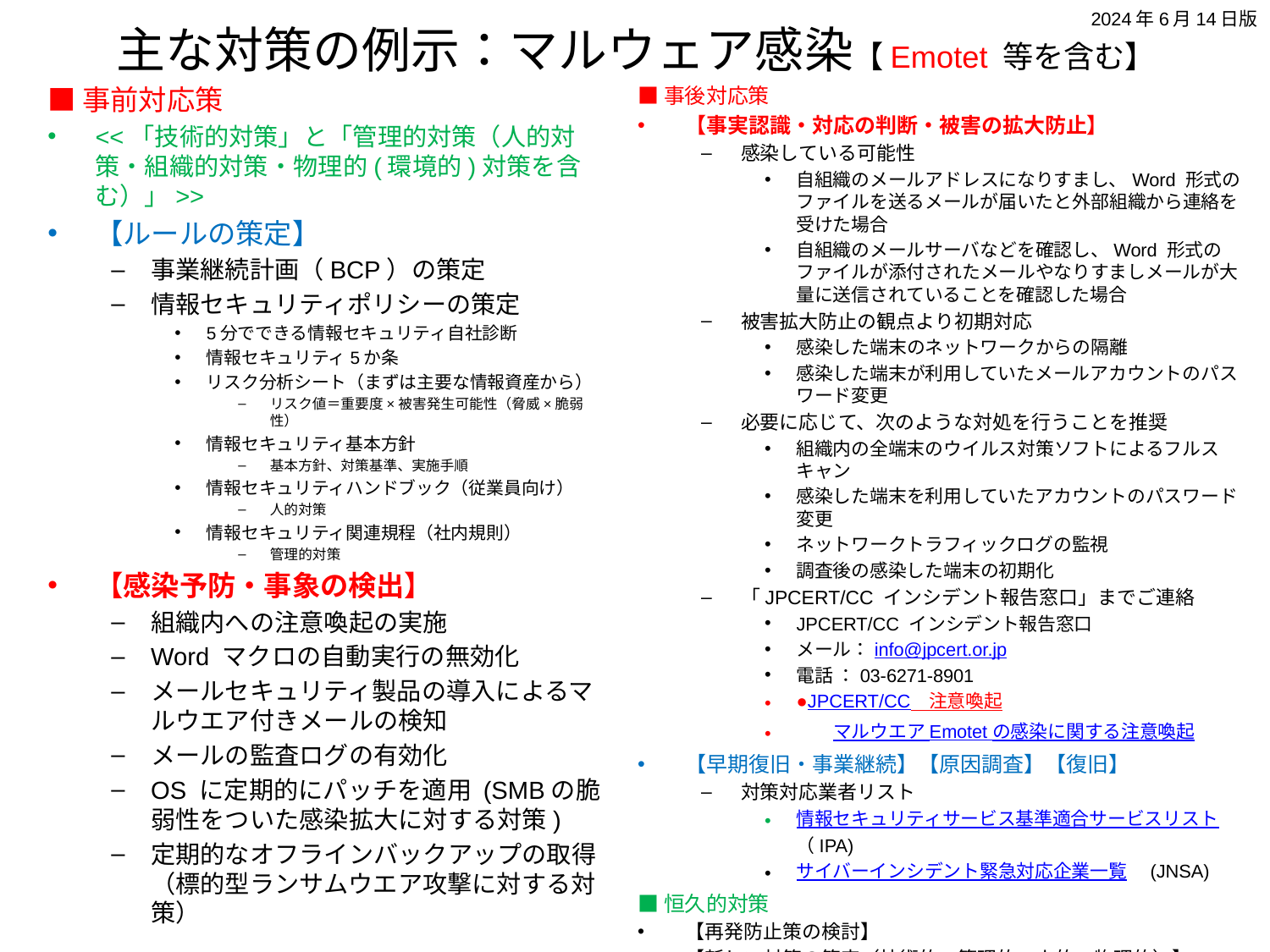

# 主な対策の例示：マルウェア感染【Emotet 等を含む】
2024年6月14日版
■事前対応策
<<「技術的対策」と「管理的対策（人的対策・組織的対策・物理的(環境的)対策を含む）」>>
【ルールの策定】
事業継続計画（BCP）の策定
情報セキュリティポリシーの策定
5分でできる情報セキュリティ自社診断
情報セキュリティ5か条
リスク分析シート（まずは主要な情報資産から）
リスク値＝重要度×被害発生可能性（脅威×脆弱性）
情報セキュリティ基本方針
基本方針、対策基準、実施手順
情報セキュリティハンドブック（従業員向け）
人的対策
情報セキュリティ関連規程（社内規則）
管理的対策
【感染予防・事象の検出】
組織内への注意喚起の実施
Word マクロの自動実行の無効化
メールセキュリティ製品の導入によるマルウエア付きメールの検知
メールの監査ログの有効化
OS に定期的にパッチを適用 (SMBの脆弱性をついた感染拡大に対する対策)
定期的なオフラインバックアップの取得（標的型ランサムウエア攻撃に対する対策）

■事後対応策
【事実認識・対応の判断・被害の拡大防止】
感染している可能性
自組織のメールアドレスになりすまし、Word 形式のファイルを送るメールが届いたと外部組織から連絡を受けた場合
自組織のメールサーバなどを確認し、Word 形式のファイルが添付されたメールやなりすましメールが大量に送信されていることを確認した場合
被害拡大防止の観点より初期対応
感染した端末のネットワークからの隔離
感染した端末が利用していたメールアカウントのパスワード変更
必要に応じて、次のような対処を行うことを推奨
組織内の全端末のウイルス対策ソフトによるフルスキャン
感染した端末を利用していたアカウントのパスワード変更
ネットワークトラフィックログの監視
調査後の感染した端末の初期化
「JPCERT/CC インシデント報告窓口」までご連絡
JPCERT/CC インシデント報告窓口
メール：info@jpcert.or.jp
電話 ：03-6271-8901
●JPCERT/CC　注意喚起
　　マルウエア Emotet の感染に関する注意喚起
【早期復旧・事業継続】【原因調査】【復旧】
対策対応業者リスト
情報セキュリティサービス基準適合サービスリスト（IPA)
サイバーインシデント緊急対応企業一覧　(JNSA)
■恒久的対策
【再発防止策の検討】
【新しい対策の策定（技術的・管理的・人的・物理的）】
【新しいルールの運用】